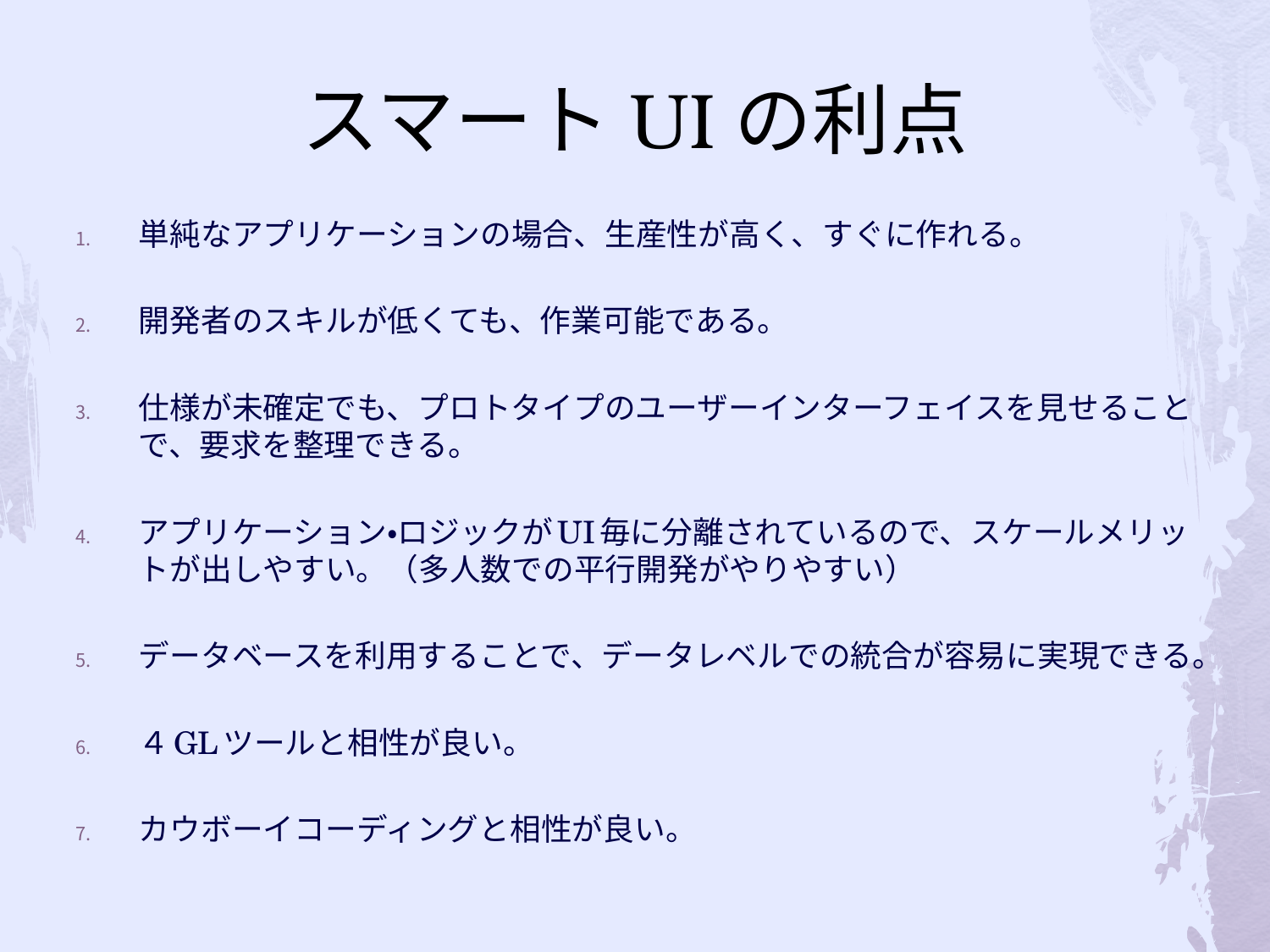

# スマートUIの利点
単純なアプリケーションの場合、生産性が高く、すぐに作れる。

開発者のスキルが低くても、作業可能である。

仕様が未確定でも、プロトタイプのユーザーインターフェイスを見せることで、要求を整理できる。

アプリケーション・ロジックがUI毎に分離されているので、スケールメリットが出しやすい。（多人数での平行開発がやりやすい）

データベースを利用することで、データレベルでの統合が容易に実現できる。

４GLツールと相性が良い。

カウボーイコーディングと相性が良い。